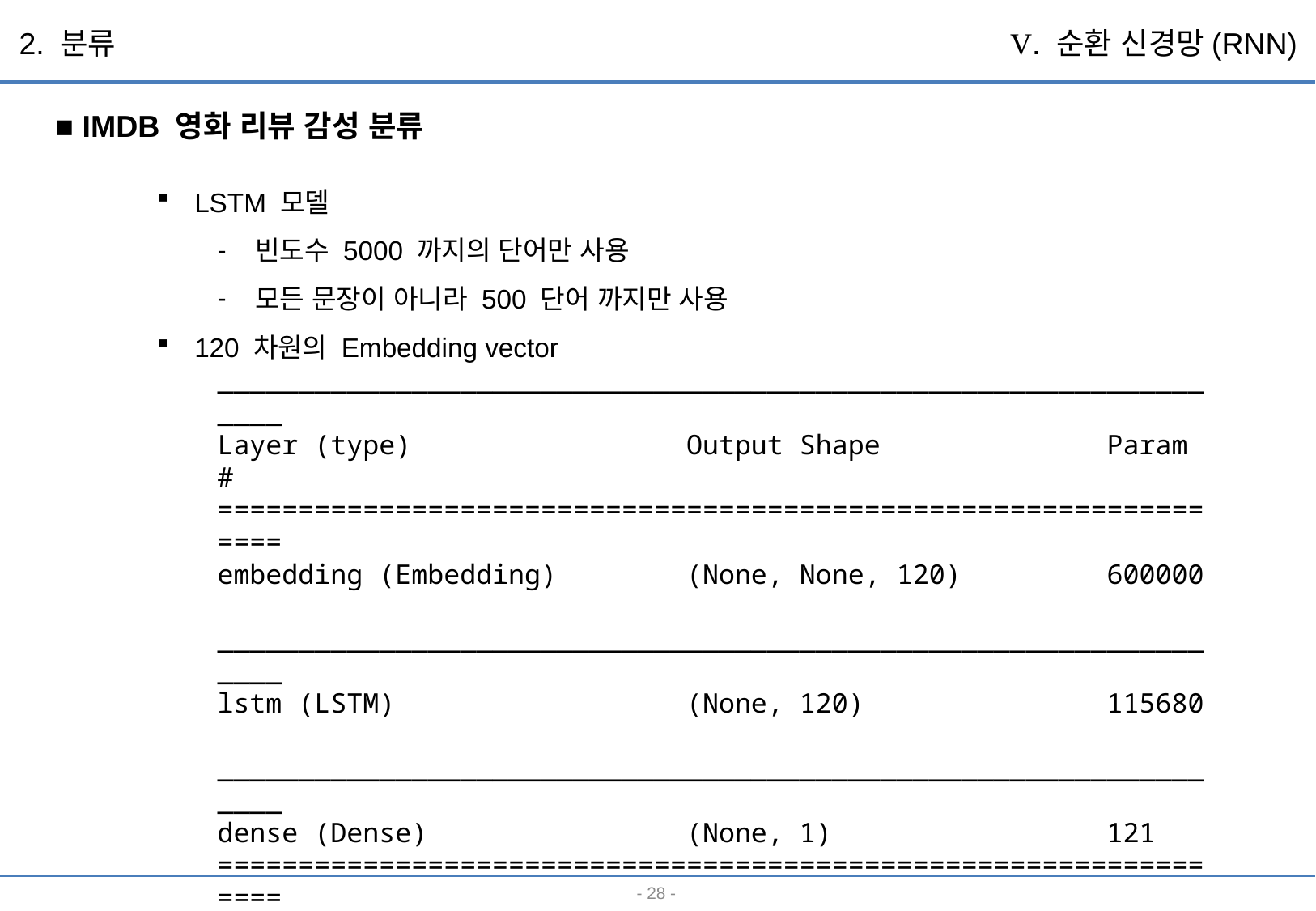

2. 분류
V. 순환 신경망(RNN)

■ IMDB 영화 리뷰 감성 분류
LSTM 모델
빈도수 5000 까지의 단어만 사용
모든 문장이 아니라 500 단어 까지만 사용
120 차원의 Embedding vector
_________________________________________________________________
Layer (type)                 Output Shape              Param #
=================================================================
embedding (Embedding)        (None, None, 120)         600000
_________________________________________________________________
lstm (LSTM)                  (None, 120)               115680
_________________________________________________________________
dense (Dense)                (None, 1)                 121 =================================================================

optimizer=‘adam', loss=‘binary_crossentropy'
- 28 -